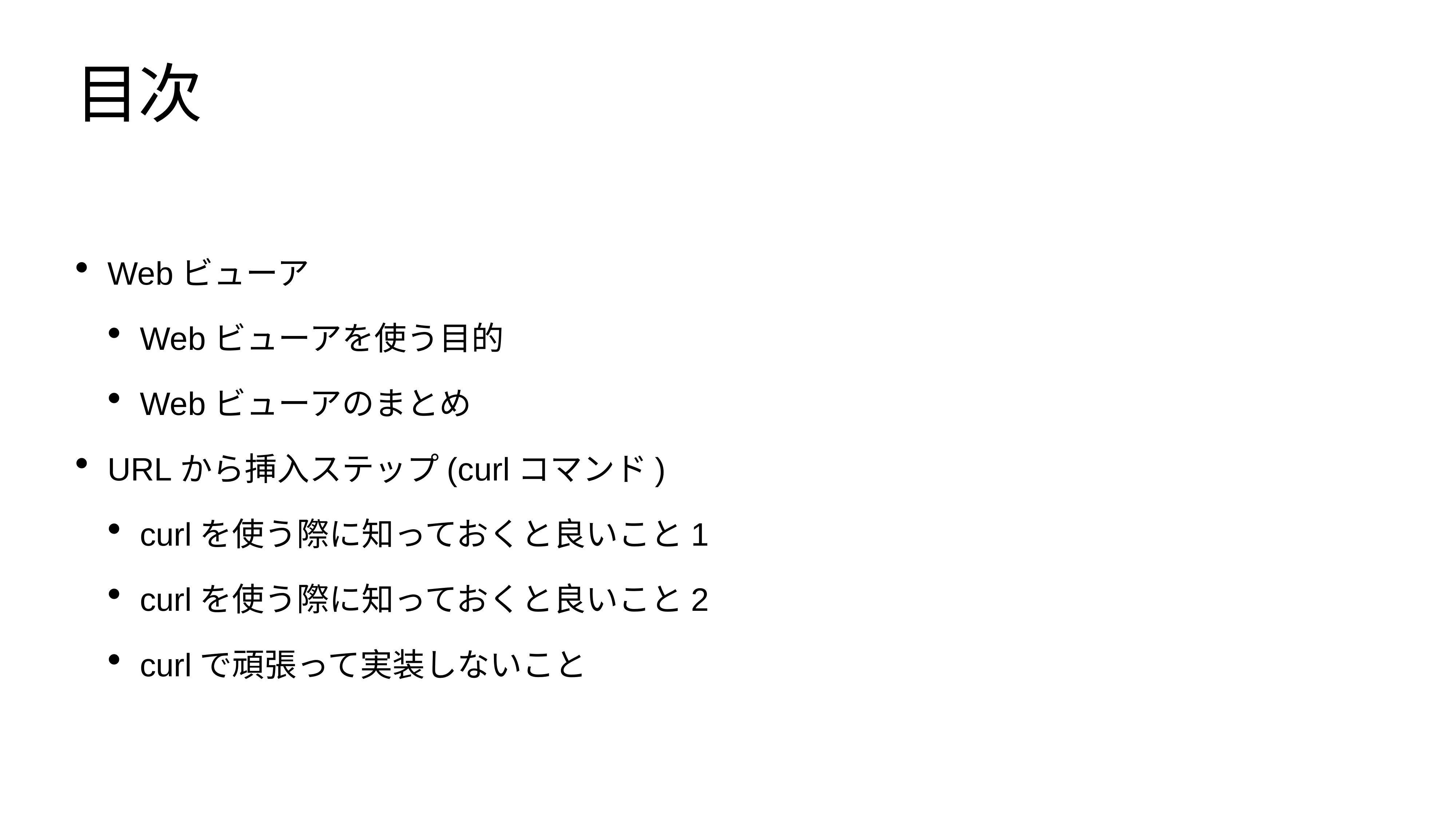

# 目次
Webビューア
Webビューアを使う目的
Webビューアのまとめ
URLから挿入ステップ(curlコマンド)
curlを使う際に知っておくと良いこと1
curlを使う際に知っておくと良いこと2
curlで頑張って実装しないこと